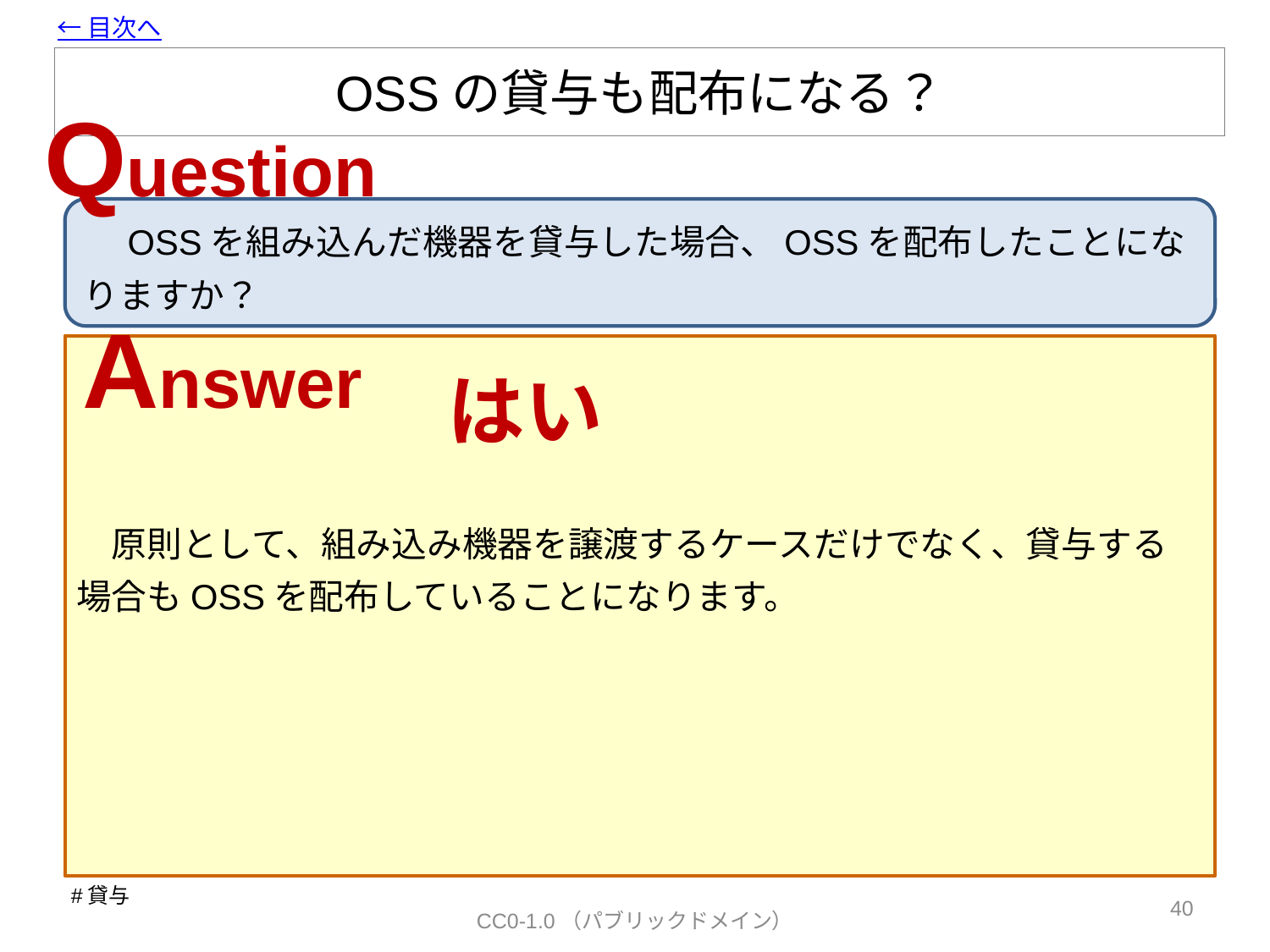

← 目次へ
# OSSの貸与も配布になる？
Question
　OSSを組み込んだ機器を貸与した場合、OSSを配布したことになりますか？
Answer

はい
　原則として、組み込み機器を譲渡するケースだけでなく、貸与する場合もOSSを配布していることになります。
#貸与
40
CC0-1.0（パブリックドメイン）